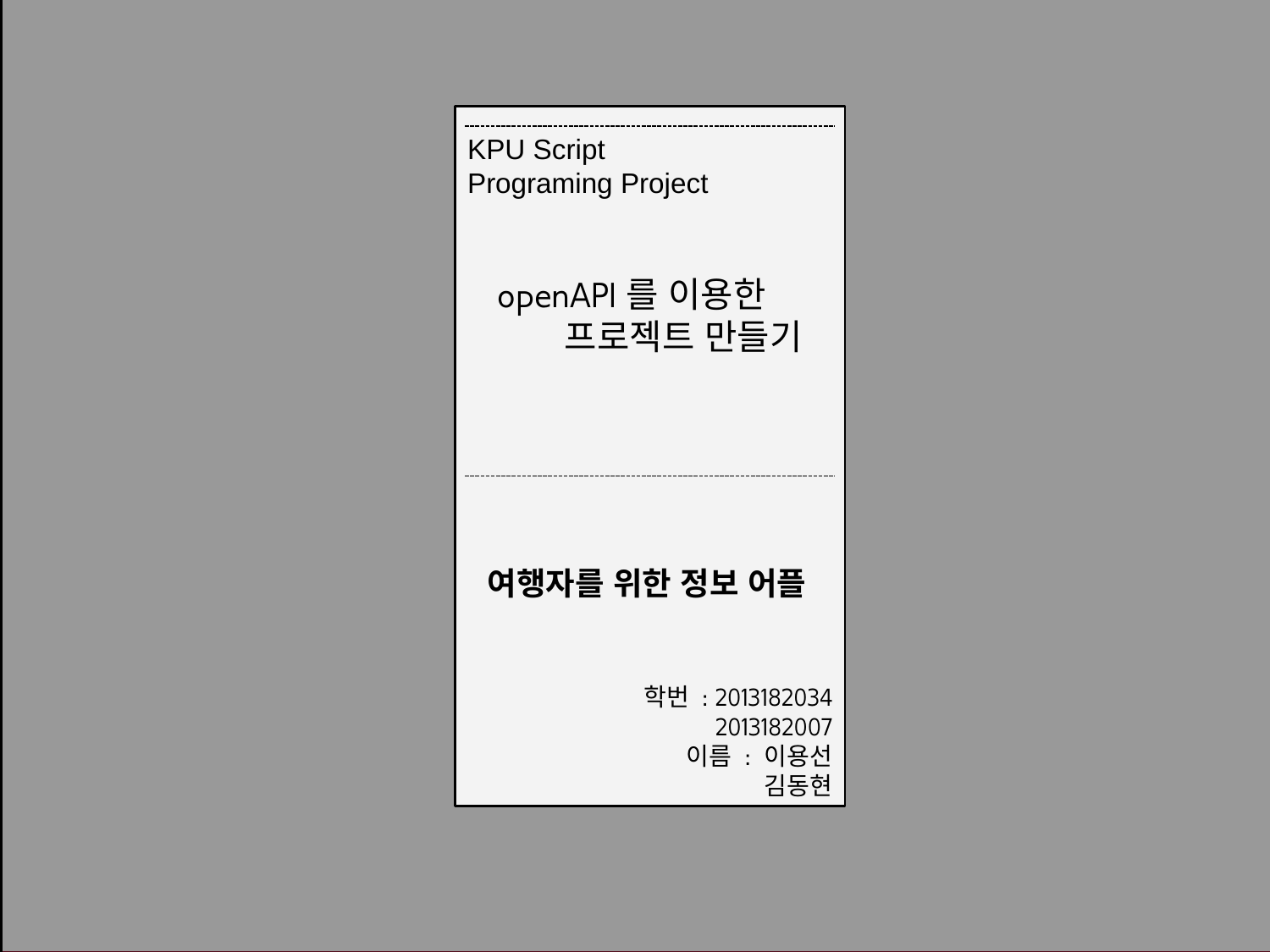

KPU Script
Programing Project
openAPI를 이용한
프로젝트 만들기
여행자를 위한 정보 어플
학번 : 2013182034
2013182007
이름 : 이용선
김동현